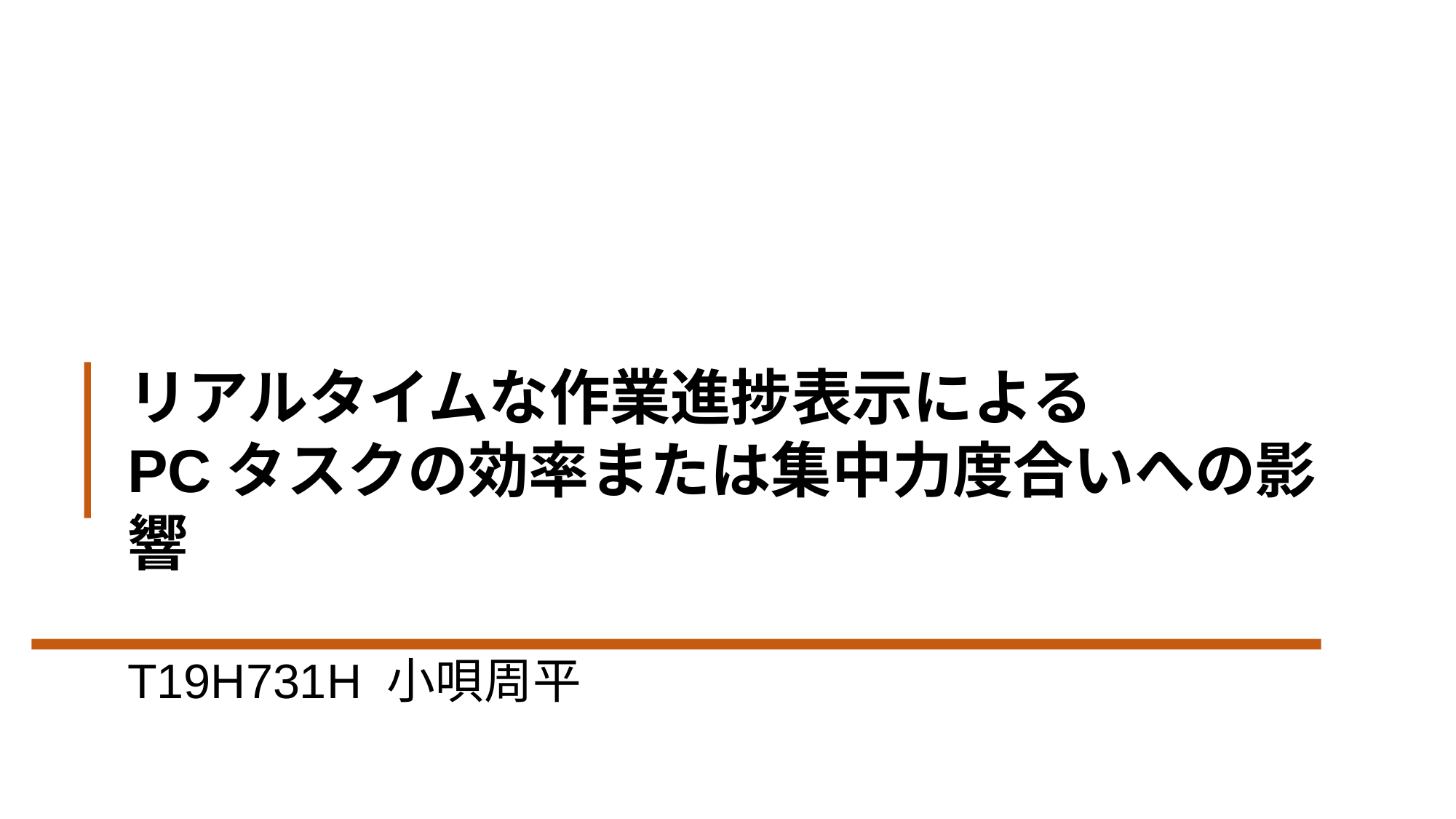

リアルタイムな作業進捗表示による
PCタスクの効率または集中力度合いへの影響

T19H731H 小唄周平